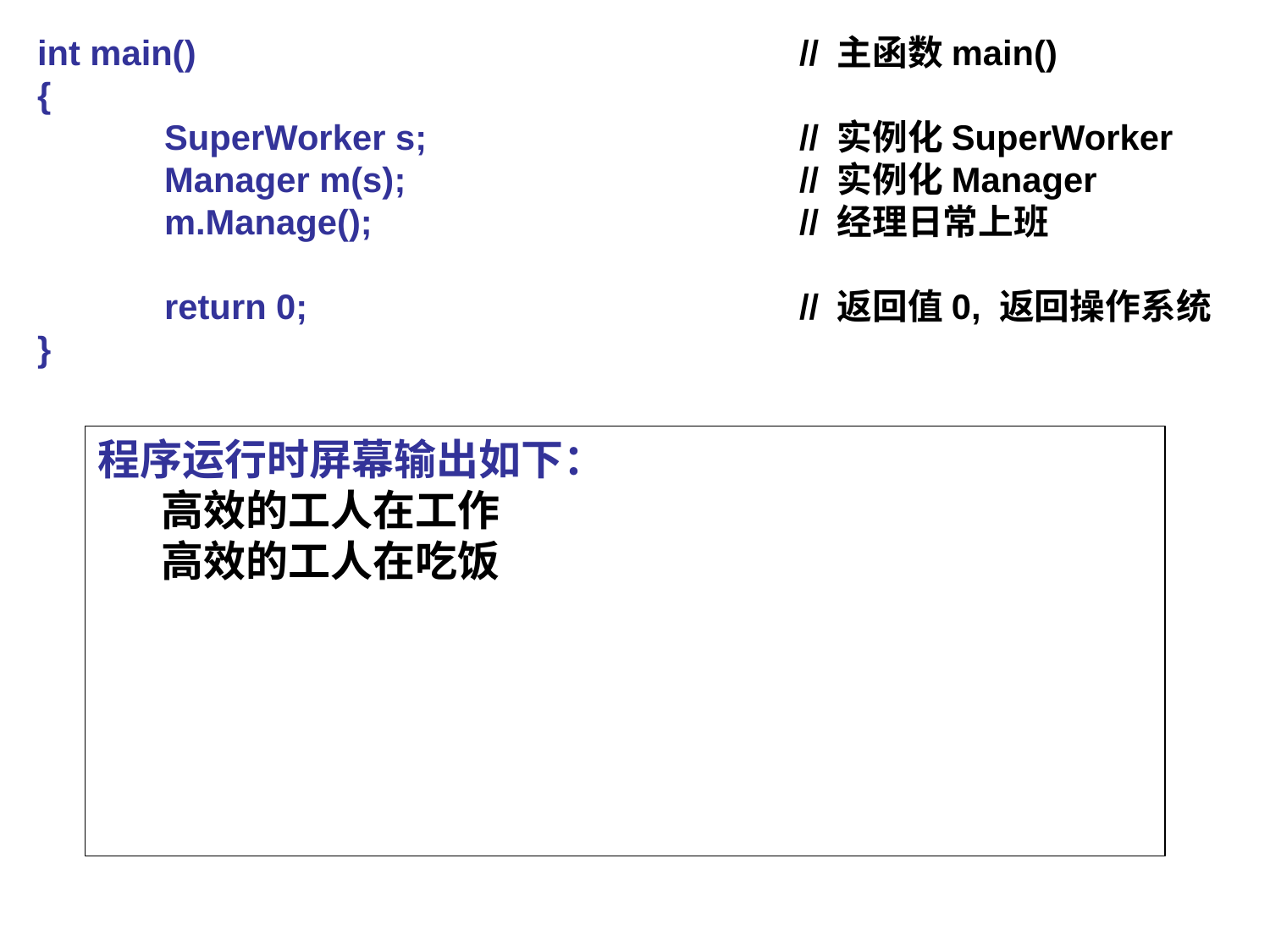

int main()					// 主函数main()
{
	SuperWorker s;			// 实例化SuperWorker
	Manager m(s);				// 实例化Manager
	m.Manage();				// 经理日常上班

	return 0;                    			// 返回值0, 返回操作系统
}

程序运行时屏幕输出如下：
高效的工人在工作
高效的工人在吃饭